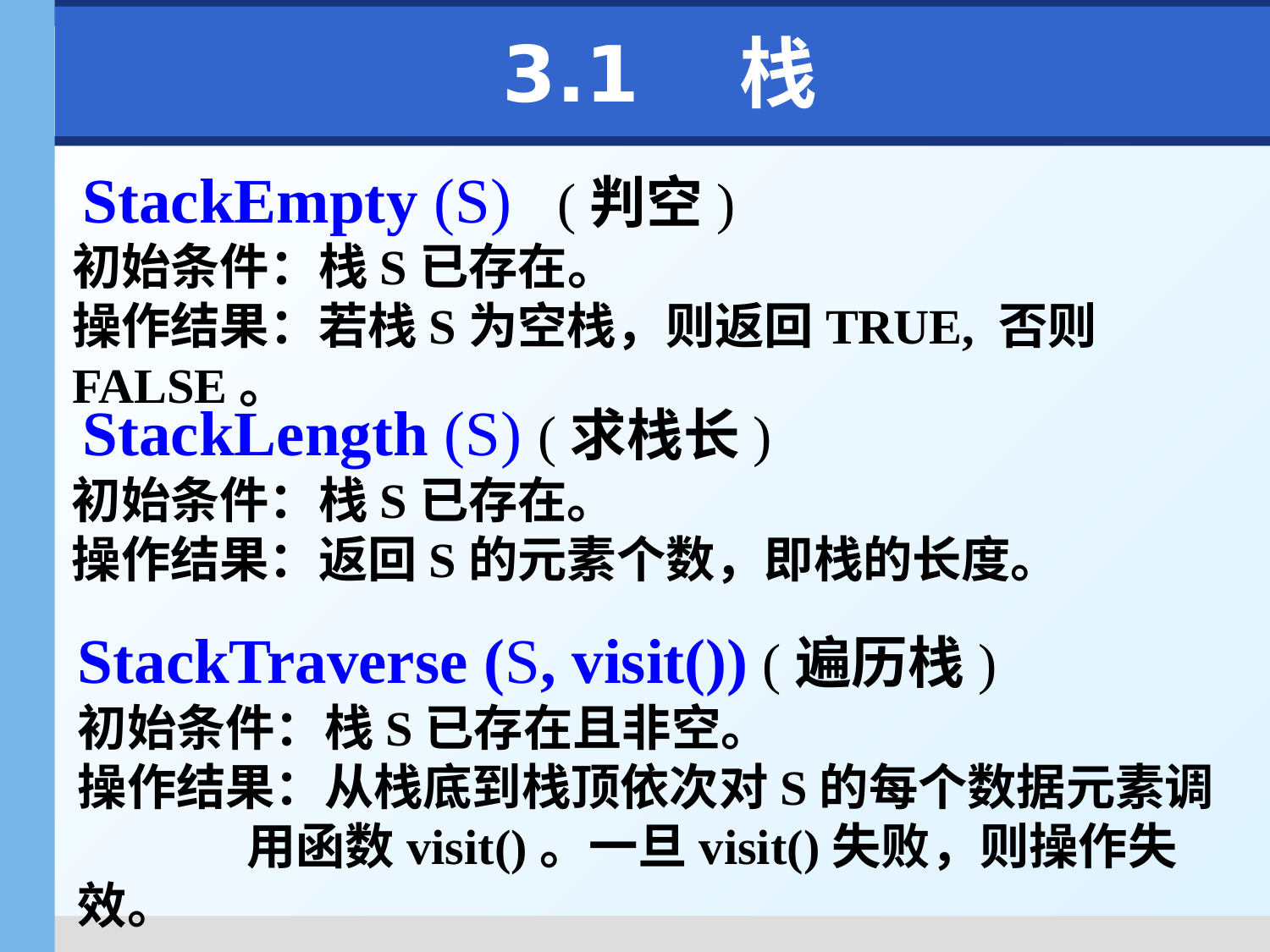

# 3.1   栈
 StackEmpty (S)   (判空)
初始条件：栈S已存在。
操作结果：若栈S为空栈，则返回TRUE, 否则FALSE。
 StackLength (S) (求栈长)
初始条件：栈S已存在。
操作结果：返回S的元素个数，即栈的长度。
StackTraverse (S, visit()) (遍历栈)
初始条件：栈S已存在且非空。
操作结果：从栈底到栈顶依次对S的每个数据元素调
              用函数visit()。一旦visit()失败，则操作失效。